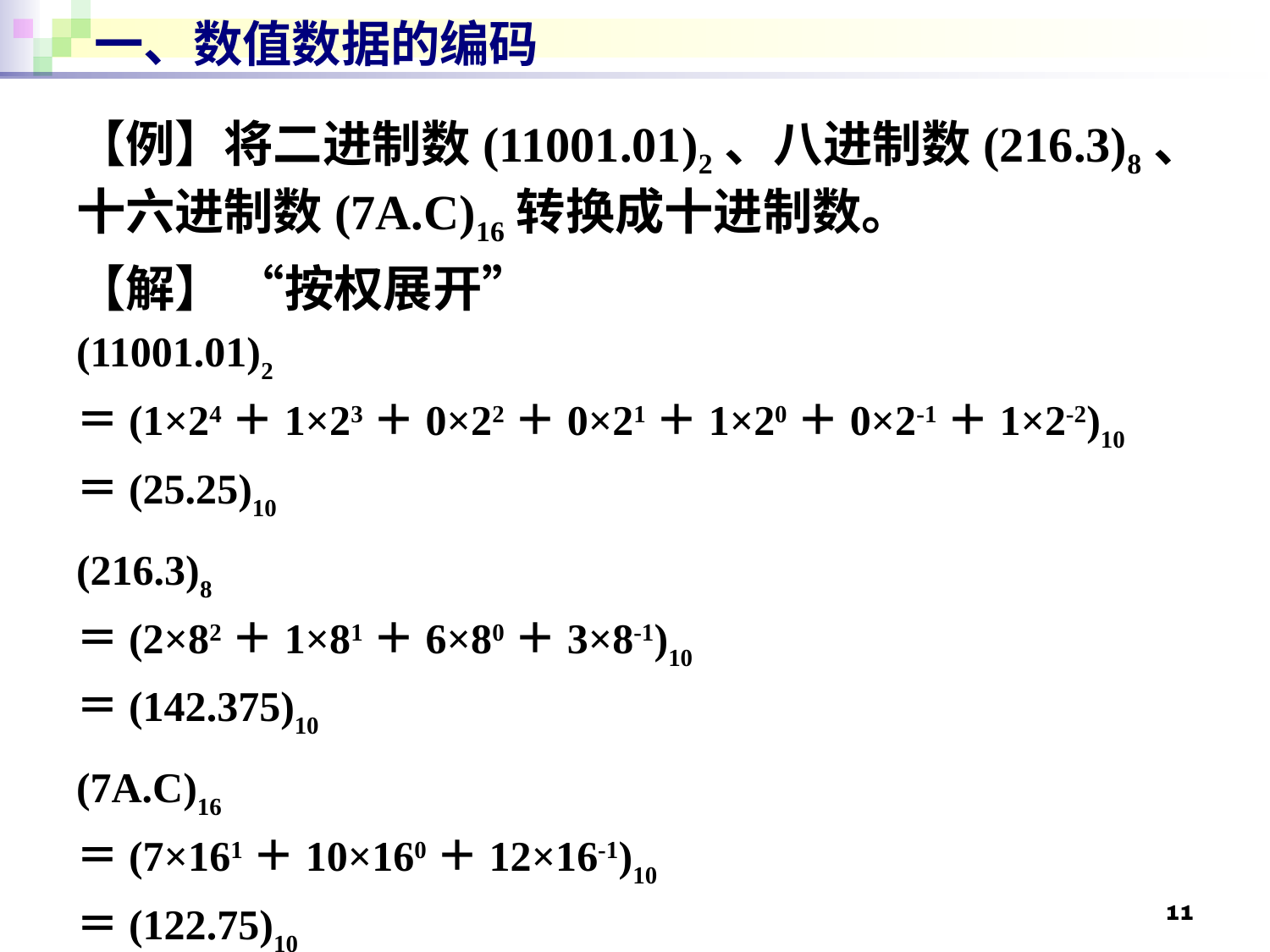

# 一、数值数据的编码
【例】将二进制数(11001.01)2、八进制数(216.3)8、十六进制数(7A.C)16转换成十进制数。
【解】 “按权展开”
(11001.01)2
＝(1×24＋1×23＋0×22＋0×21＋1×20＋0×2-1＋1×2-2)10
＝(25.25)10
(216.3)8
＝(2×82＋1×81＋6×80＋3×8-1)10
＝(142.375)10
(7A.C)16
＝(7×161＋10×160＋12×16-1)10
＝(122.75)10
11